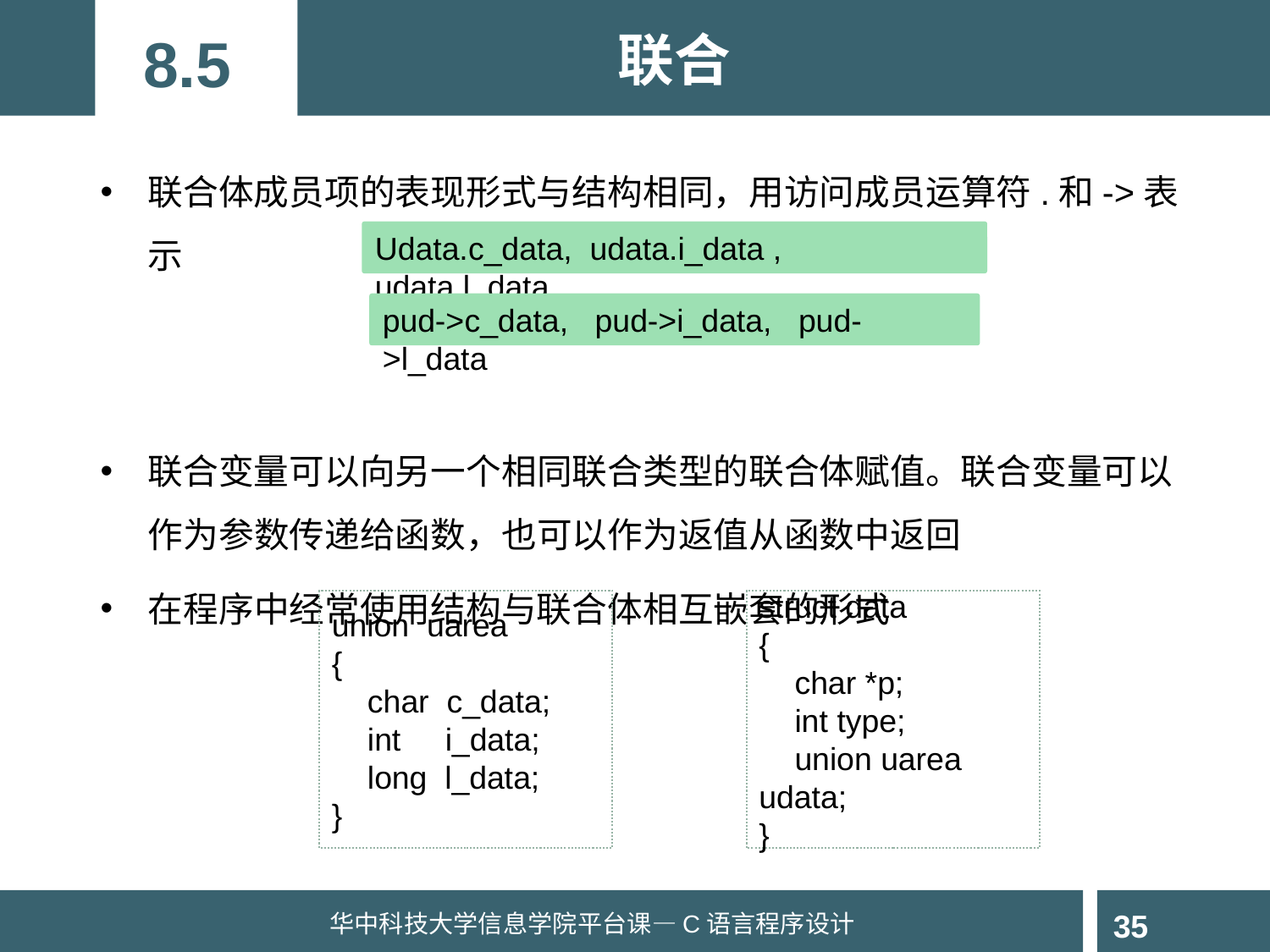

联合
8.5
联合体成员项的表现形式与结构相同，用访问成员运算符.和->表示

联合变量可以向另一个相同联合类型的联合体赋值。联合变量可以作为参数传递给函数，也可以作为返值从函数中返回
在程序中经常使用结构与联合体相互嵌套的形式

Udata.c_data,  udata.i_data ,  udata.l_data
pud->c_data,   pud->i_data,   pud->l_data
union  uarea
{
    char  c_data;
    int     i_data;
    long  l_data;
}
struct data
{
    char *p;
    int type;
    union uarea udata;
}